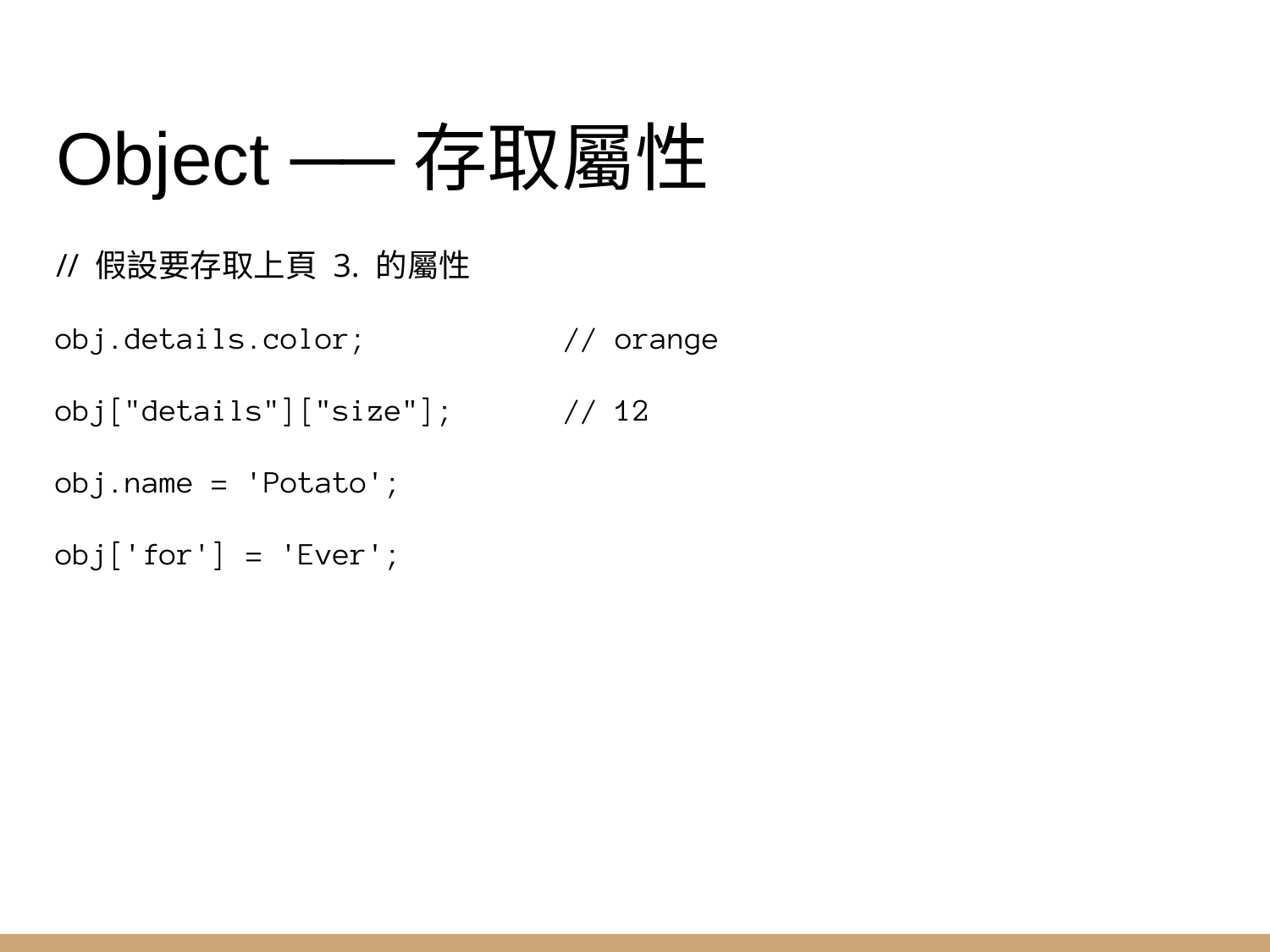

# Object ──存取屬性
// 假設要存取上頁 3. 的屬性
obj.details.color; 		// orange
obj["details"]["size"]; 	// 12
obj.name = 'Potato';
obj['for'] = 'Ever';